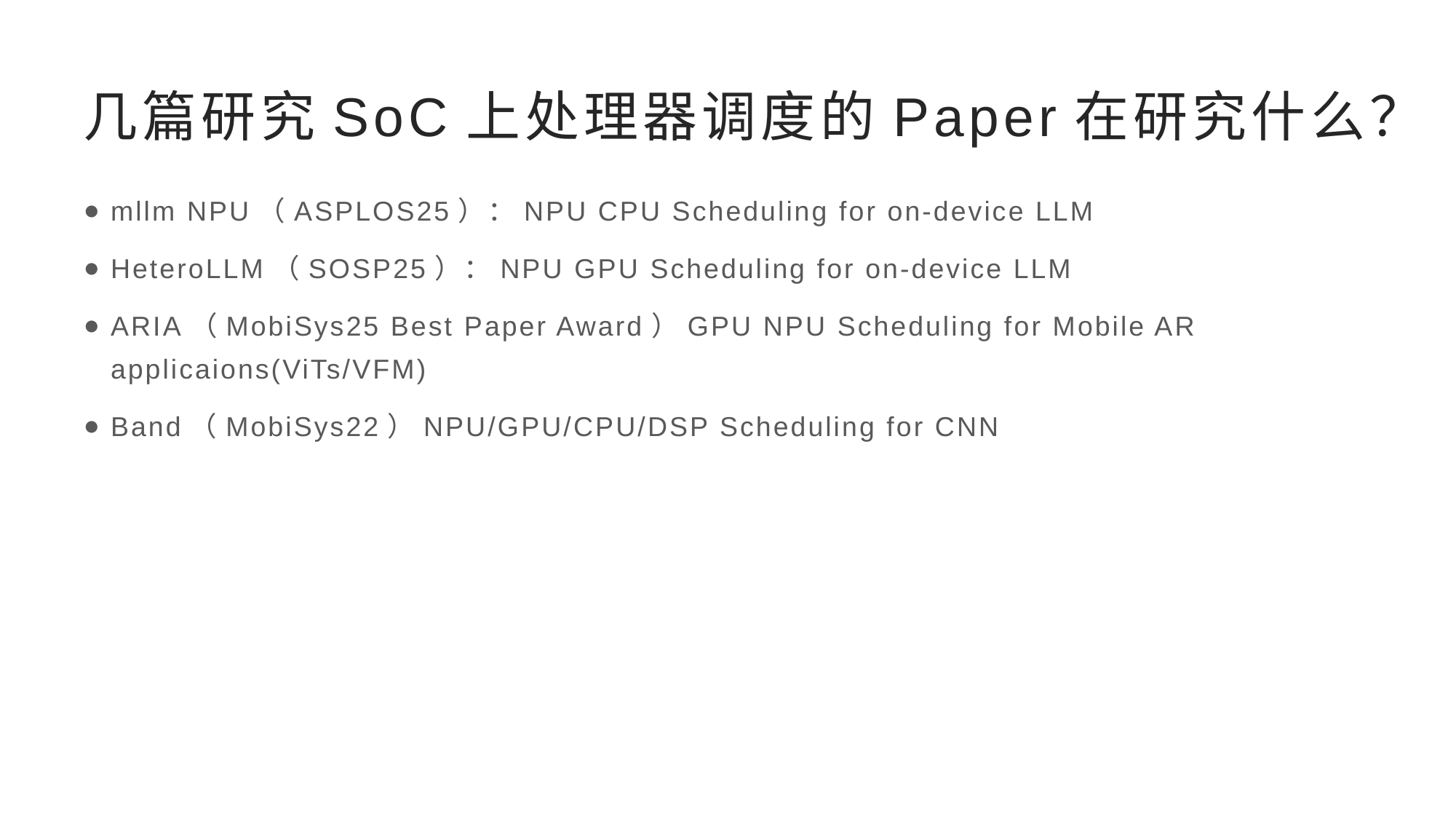

# 几篇研究SoC上处理器调度的Paper在研究什么？
mllm NPU（ASPLOS25）：NPU CPU Scheduling for on-device LLM
HeteroLLM（SOSP25）：NPU GPU Scheduling for on-device LLM
ARIA（MobiSys25 Best Paper Award）GPU NPU Scheduling for Mobile AR applicaions(ViTs/VFM)
Band（MobiSys22）NPU/GPU/CPU/DSP Scheduling for CNN